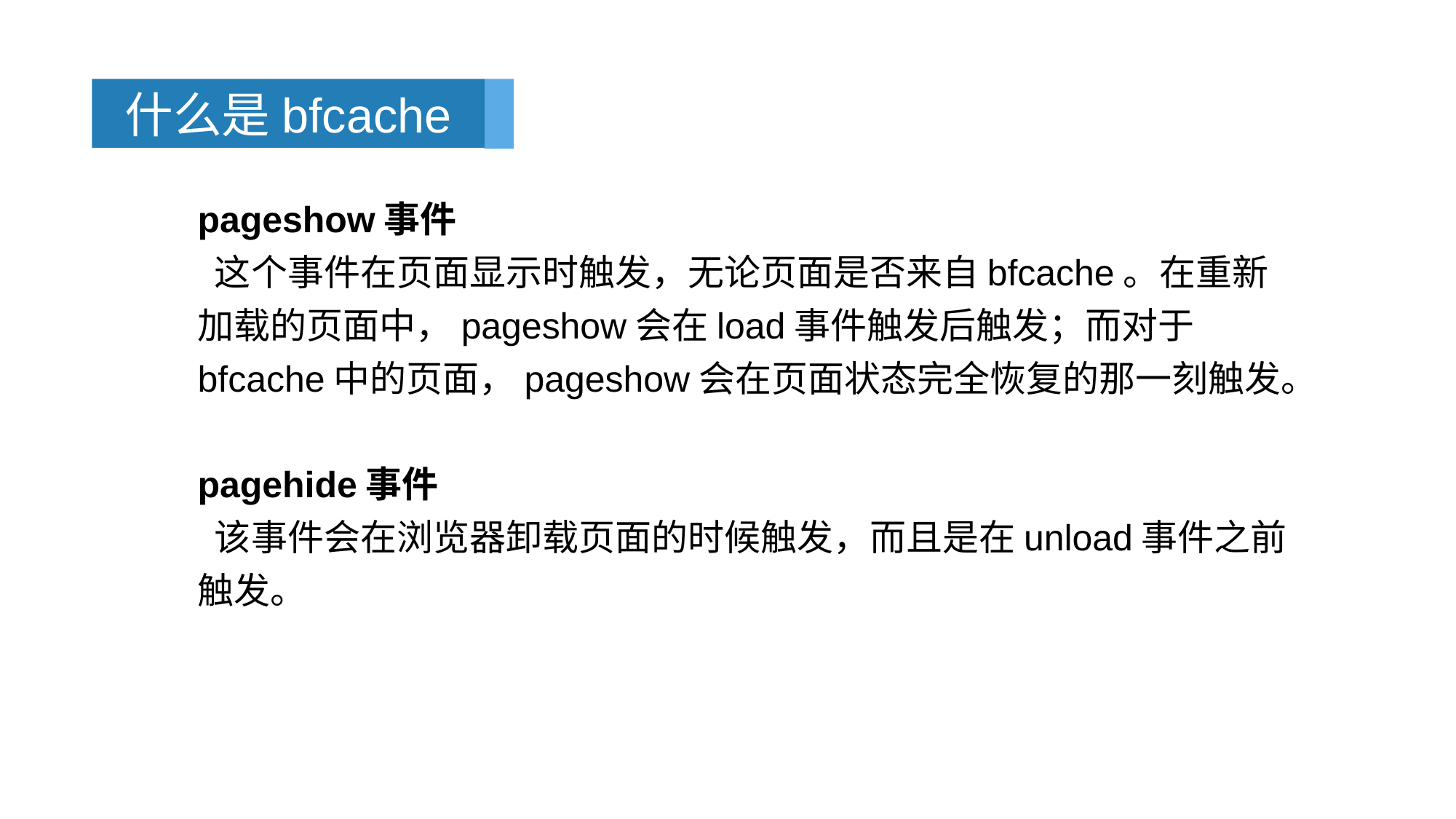

什么是bfcache
pageshow事件
 这个事件在页面显示时触发，无论页面是否来自bfcache。在重新加载的页面中，pageshow会在load事件触发后触发；而对于bfcache中的页面，pageshow会在页面状态完全恢复的那一刻触发。

pagehide事件
 该事件会在浏览器卸载页面的时候触发，而且是在unload事件之前触发。